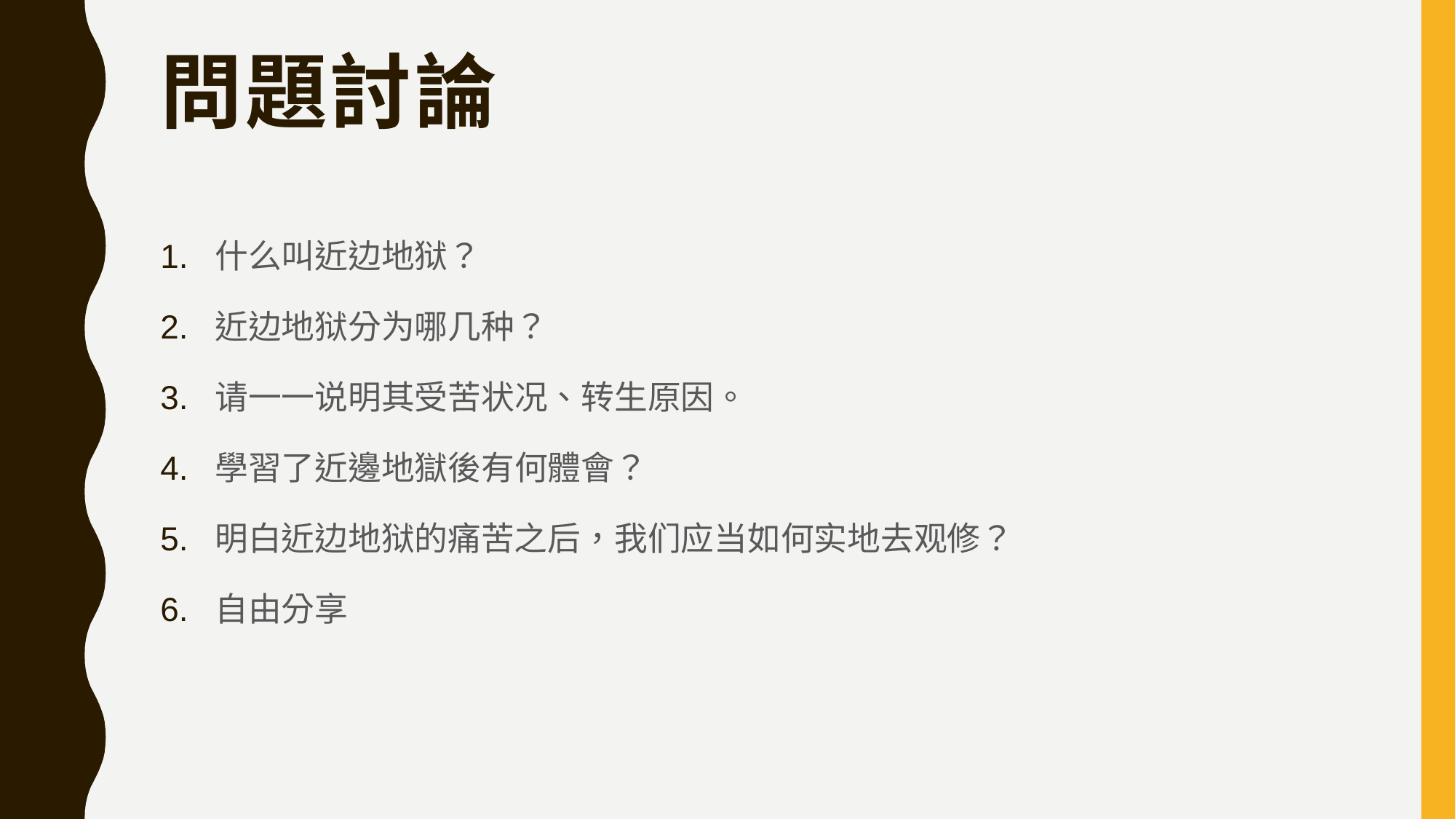

# 問題討論
什么叫近边地狱？
近边地狱分为哪几种？
请一一说明其受苦状况、转生原因。
學習了近邊地獄後有何體會？
明白近边地狱的痛苦之后，我们应当如何实地去观修？
自由分享